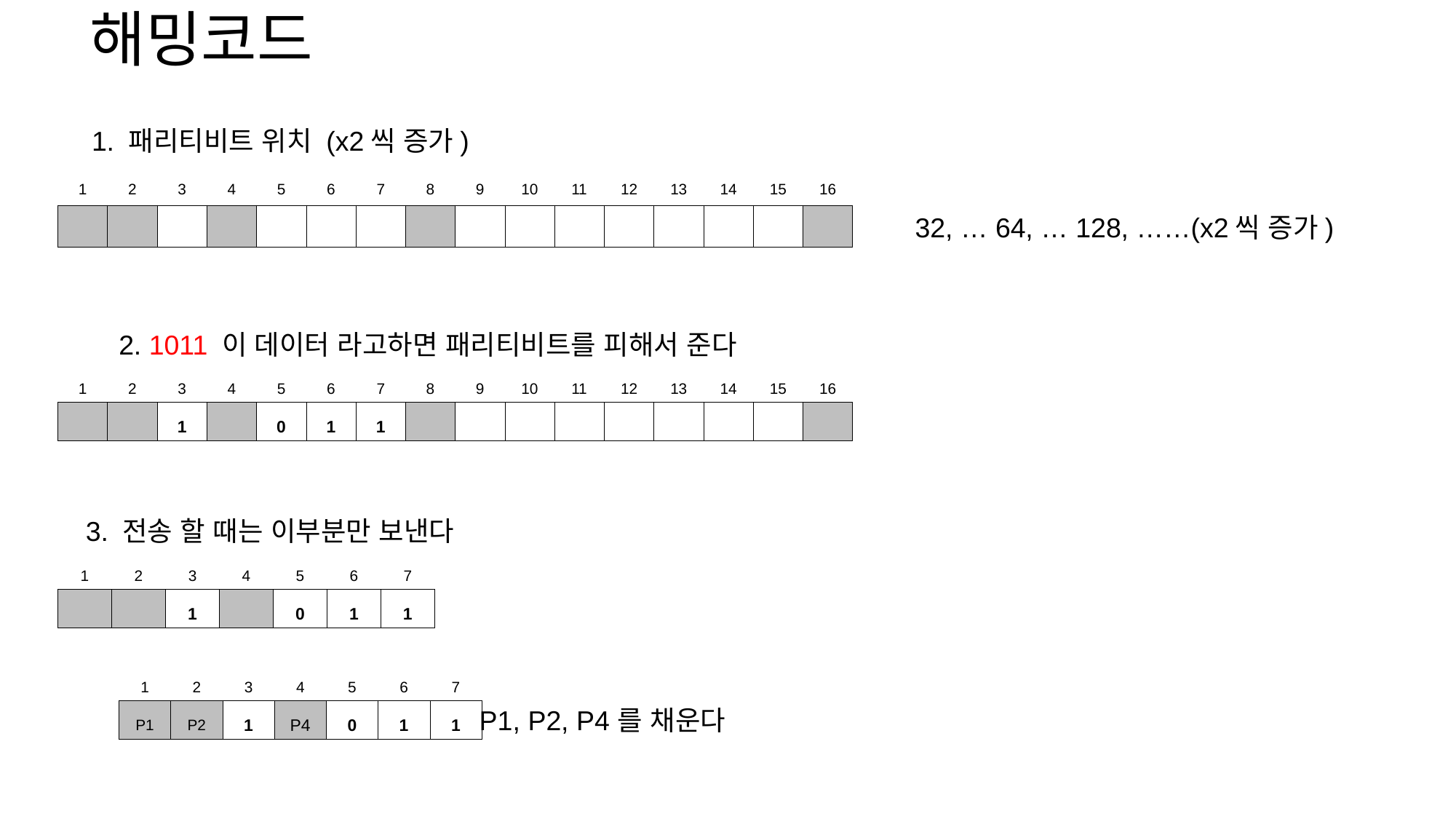

# 해밍코드
1. 패리티비트 위치 (x2씩 증가)
| 1 | 2 | 3 | 4 | 5 | 6 | 7 | 8 | 9 | 10 | 11 | 12 | 13 | 14 | 15 | 16 |
| --- | --- | --- | --- | --- | --- | --- | --- | --- | --- | --- | --- | --- | --- | --- | --- |
|  |  |  |  |  |  |  |  |  |  |  |  |  |  |  |  |
32, … 64, … 128, ……(x2씩 증가)
2. 1011 이 데이터 라고하면 패리티비트를 피해서 준다
| 1 | 2 | 3 | 4 | 5 | 6 | 7 | 8 | 9 | 10 | 11 | 12 | 13 | 14 | 15 | 16 |
| --- | --- | --- | --- | --- | --- | --- | --- | --- | --- | --- | --- | --- | --- | --- | --- |
|  |  | 1 |  | 0 | 1 | 1 |  |  |  |  |  |  |  |  |  |
3. 전송 할 때는 이부분만 보낸다
| 1 | 2 | 3 | 4 | 5 | 6 | 7 |
| --- | --- | --- | --- | --- | --- | --- |
|  |  | 1 |  | 0 | 1 | 1 |
| 1 | 2 | 3 | 4 | 5 | 6 | 7 |
| --- | --- | --- | --- | --- | --- | --- |
| P1 | P2 | 1 | P4 | 0 | 1 | 1 |
4.                                            P1, P2, P4를 채운다